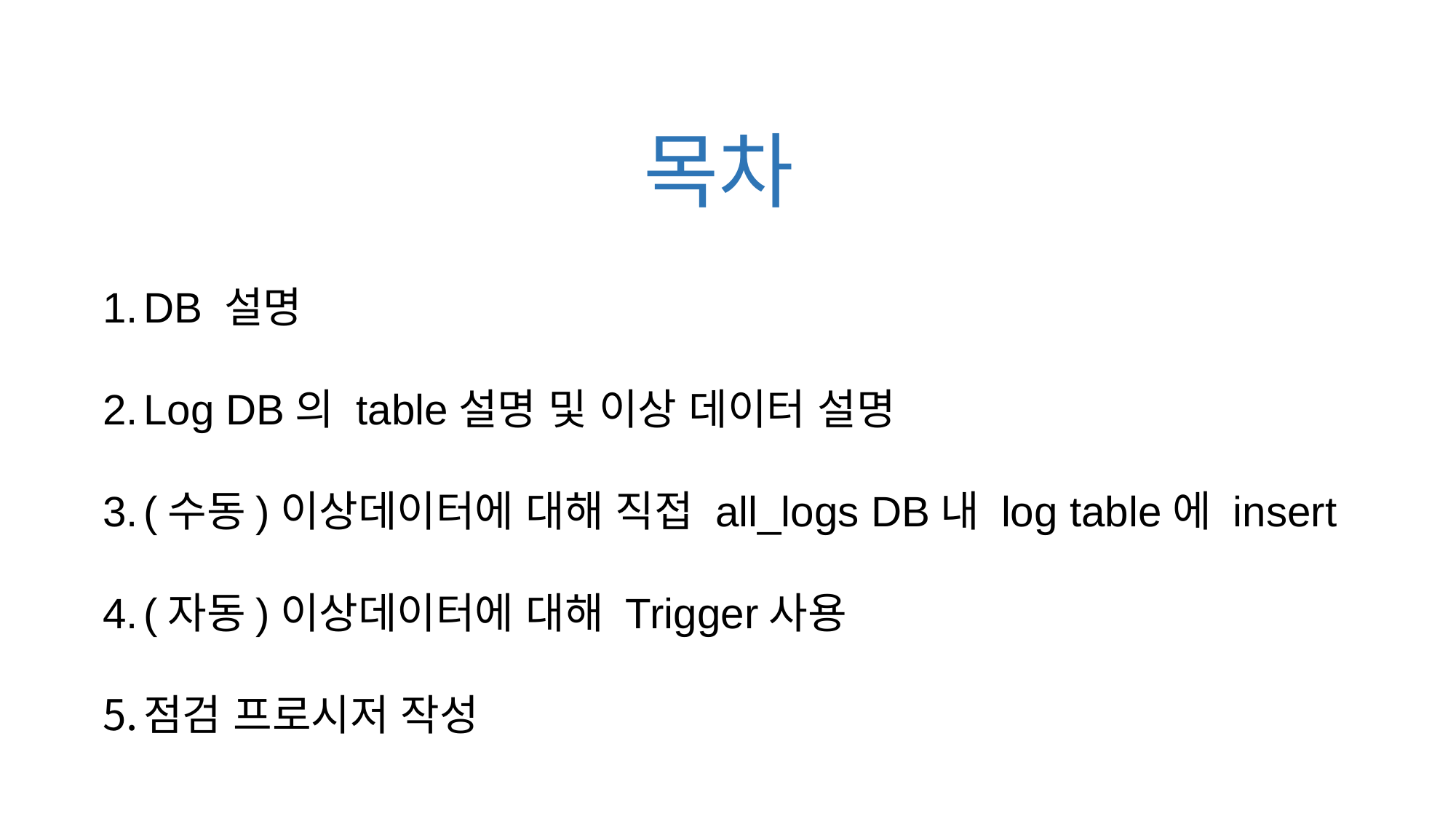

목차
DB 설명
Log DB의 table설명 및 이상 데이터 설명
(수동)이상데이터에 대해 직접 all_logs DB내 log table에 insert
(자동)이상데이터에 대해 Trigger사용
점검 프로시저 작성